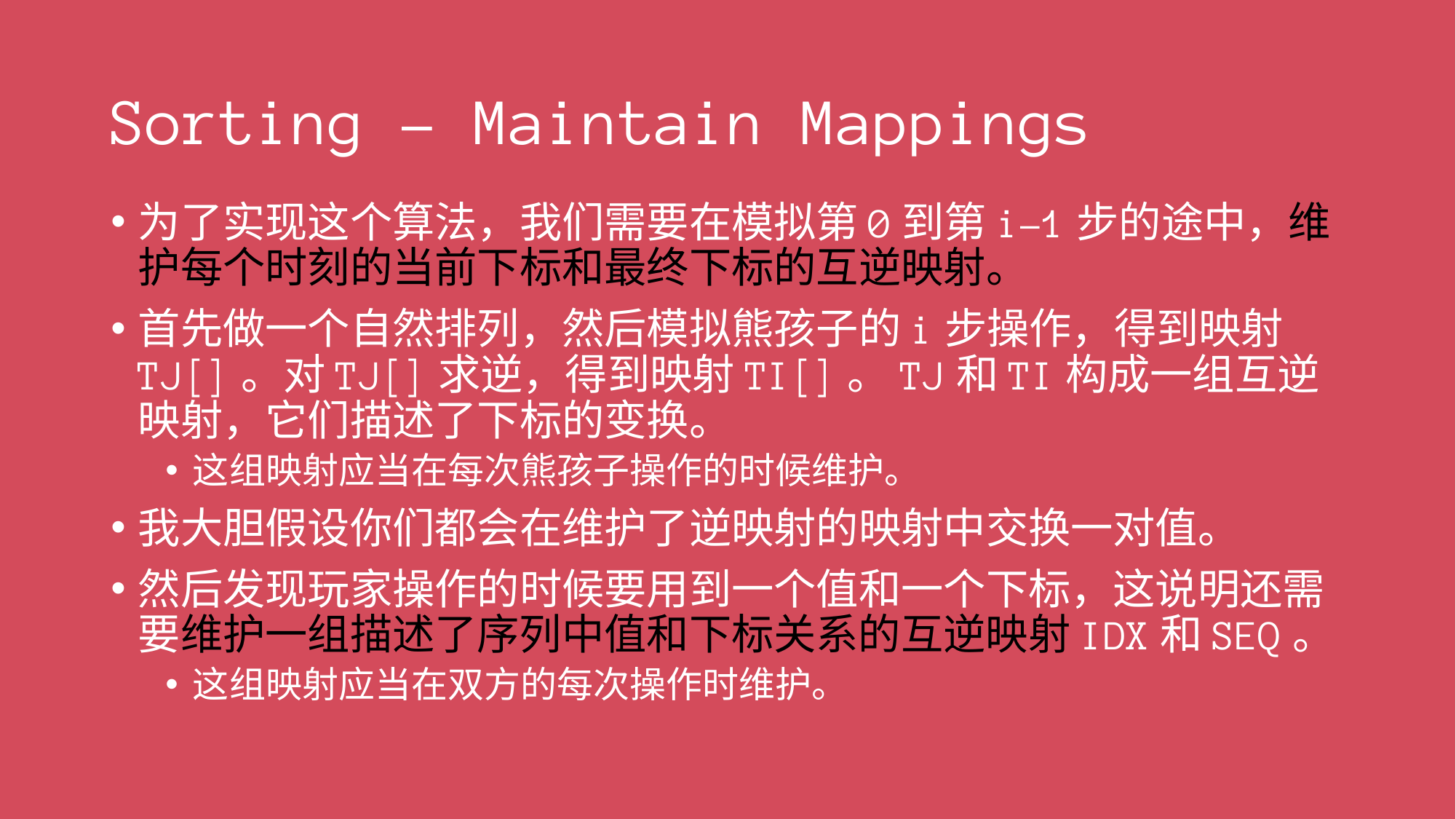

# Sorting - Maintain Mappings
为了实现这个算法，我们需要在模拟第0到第i-1步的途中，维护每个时刻的当前下标和最终下标的互逆映射。
首先做一个自然排列，然后模拟熊孩子的i步操作，得到映射TJ[]。对TJ[]求逆，得到映射TI[]。TJ和TI构成一组互逆映射，它们描述了下标的变换。
这组映射应当在每次熊孩子操作的时候维护。
我大胆假设你们都会在维护了逆映射的映射中交换一对值。
然后发现玩家操作的时候要用到一个值和一个下标，这说明还需要维护一组描述了序列中值和下标关系的互逆映射IDX和SEQ。
这组映射应当在双方的每次操作时维护。